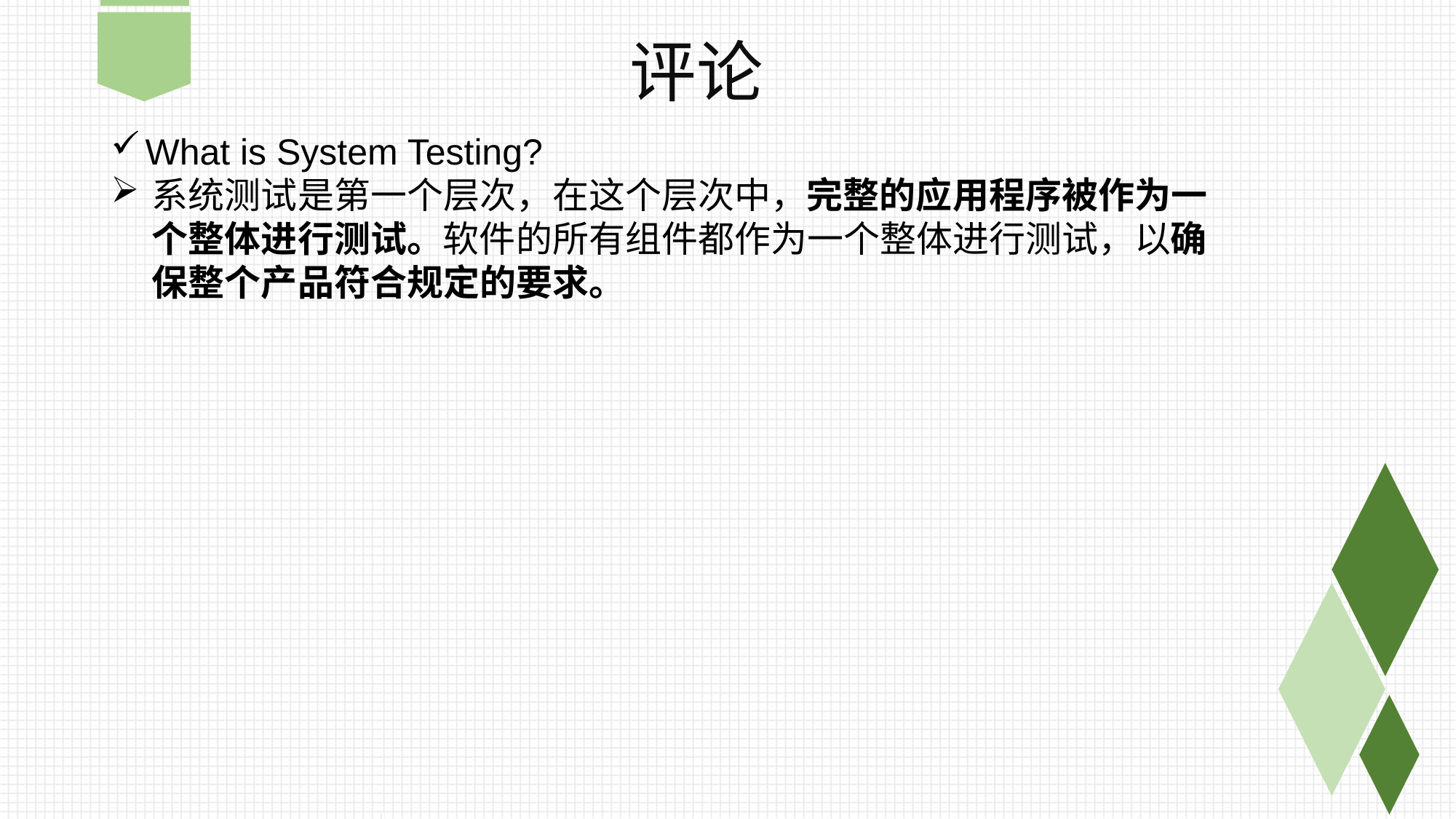

评论
What is System Testing?
系统测试是第一个层次，在这个层次中，完整的应用程序被作为一个整体进行测试。软件的所有组件都作为一个整体进行测试，以确保整个产品符合规定的要求。

5